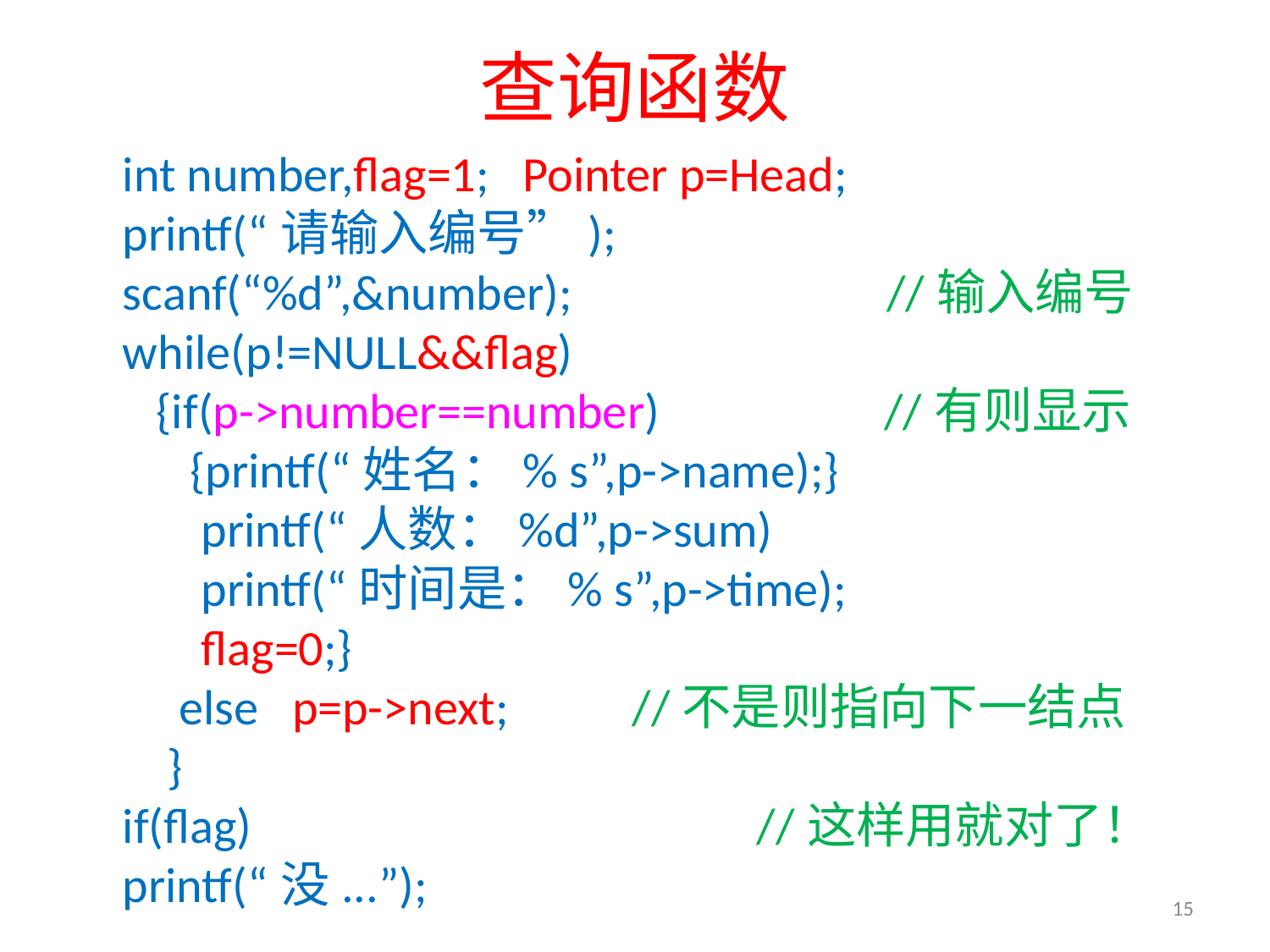

# 查询函数
int number,flag=1;   Pointer p=Head;
printf(“请输入编号”);
scanf(“%d”,&number);                            //输入编号
while(p!=NULL&&flag)
   {if(p->number==number)                    //有则显示
      {printf(“姓名：% s”,p->name);}
       printf(“人数：%d”,p->sum)
       printf(“时间是：% s”,p->time);
       flag=0;}
     else   p=p->next;           //不是则指向下一结点
    }
if(flag)                                             //这样用就对了！
printf(“没...”);
15